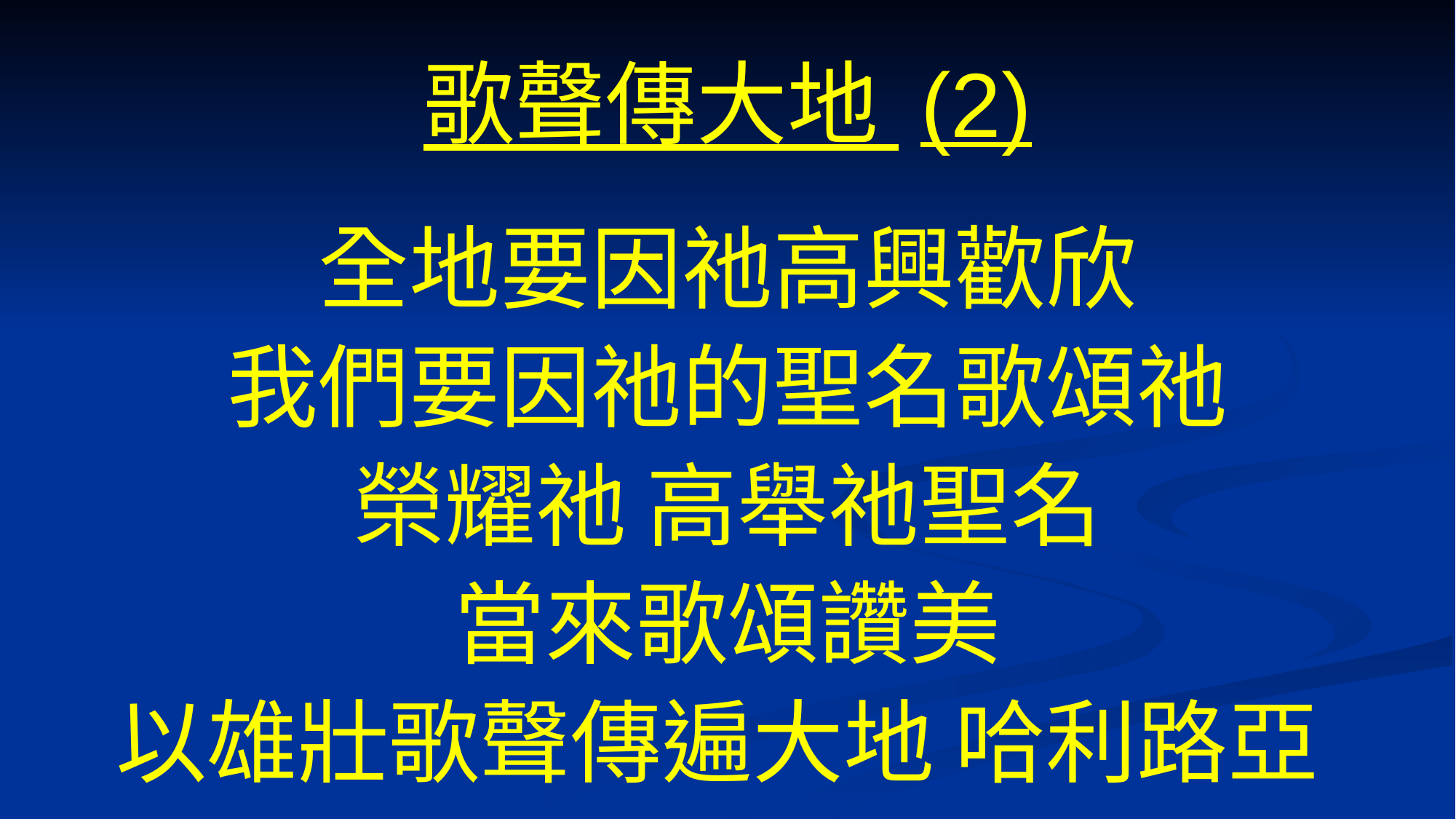

# 歌聲傳大地 (2)
全地要因祂高興歡欣
我們要因祂的聖名歌頌祂
榮耀祂 高舉祂聖名
當來歌頌讚美
以雄壯歌聲傳遍大地 哈利路亞